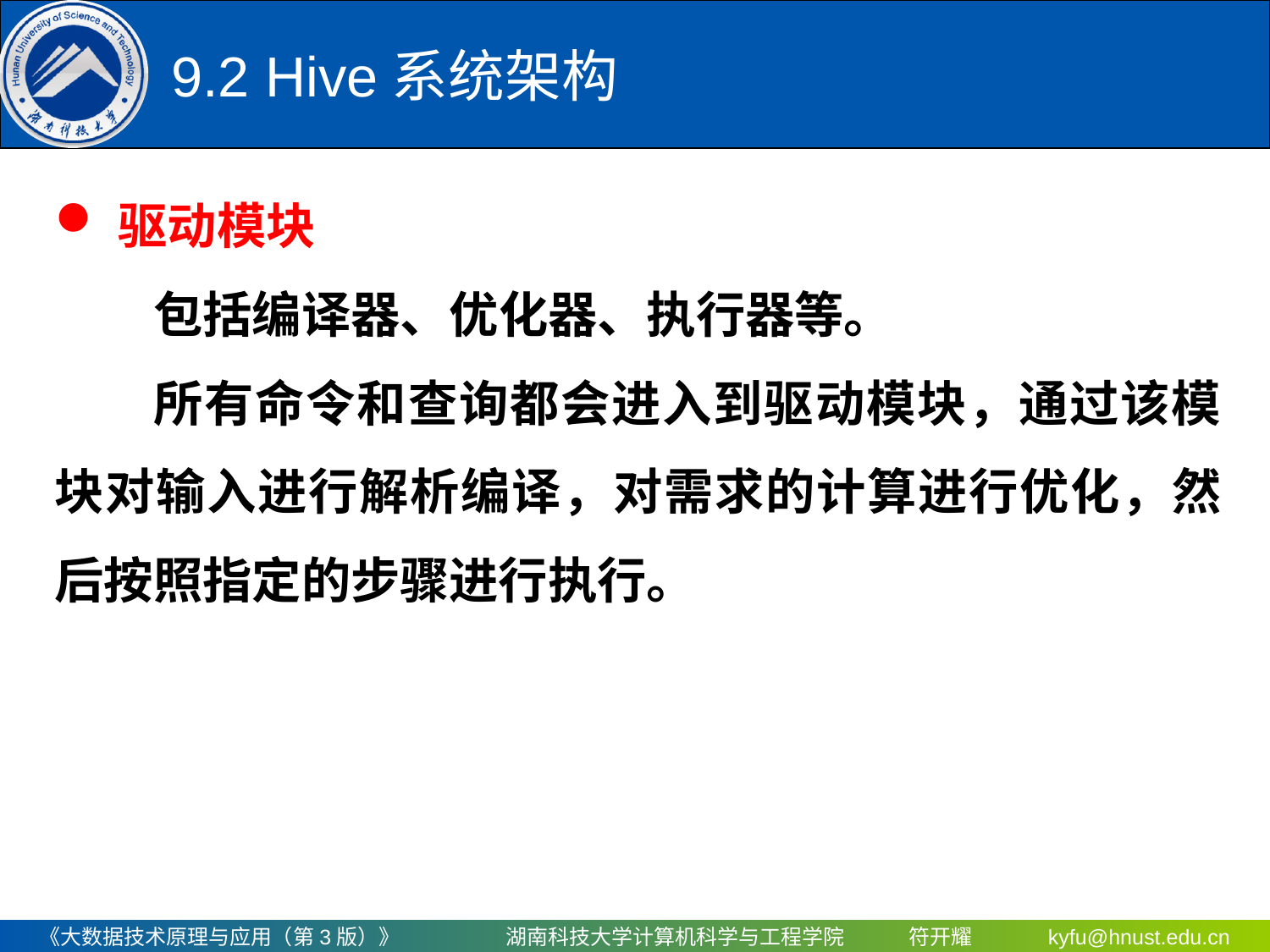

9.2 Hive系统架构
驱动模块
包括编译器、优化器、执行器等。
所有命令和查询都会进入到驱动模块，通过该模块对输入进行解析编译，对需求的计算进行优化，然后按照指定的步骤进行执行。